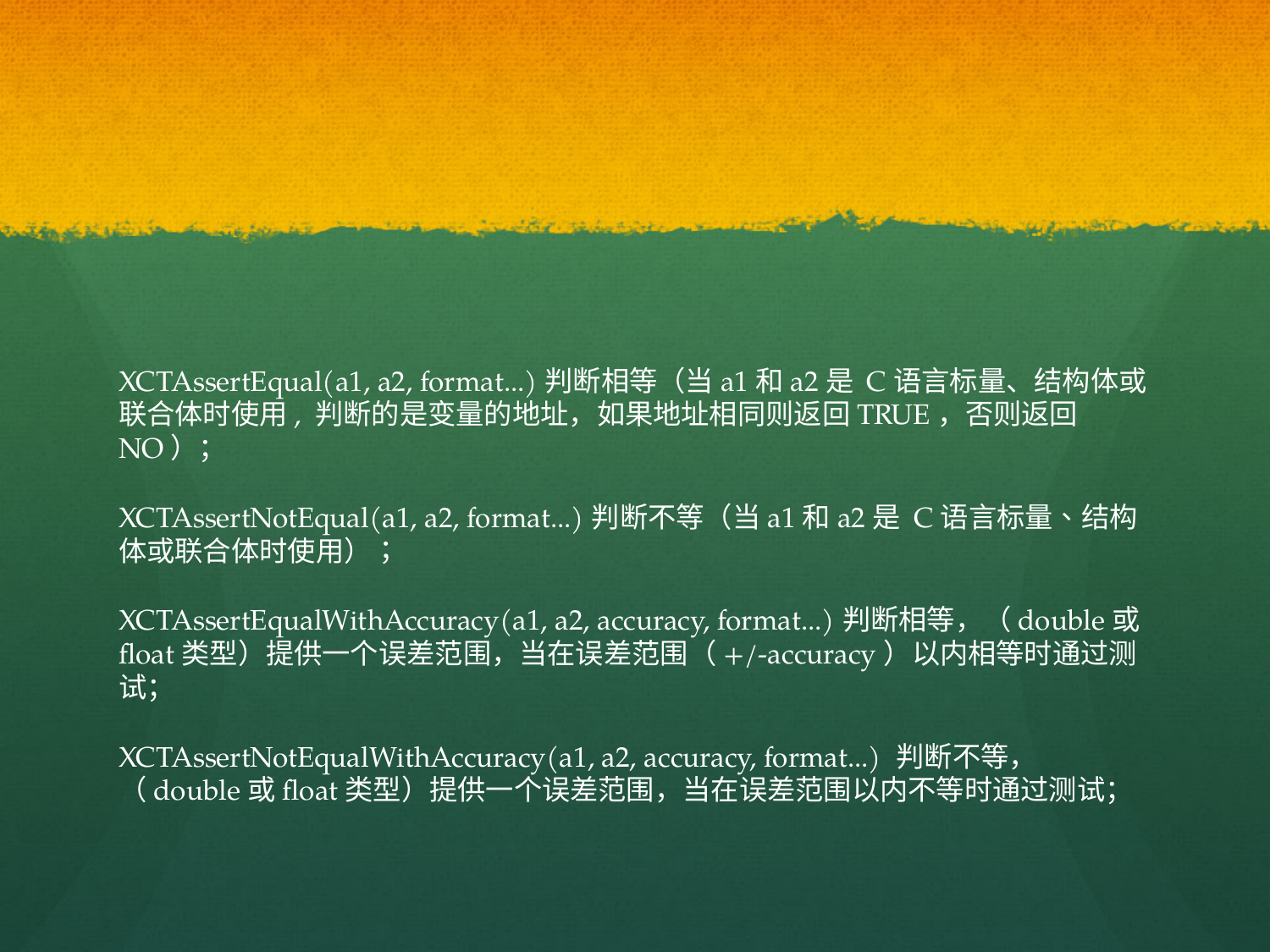

#

XCTAssertEqual(a1, a2, format...)判断相等（当a1和a2是 C语言标量、结构体或联合体时使用, 判断的是变量的地址，如果地址相同则返回TRUE，否则返回NO）；
XCTAssertNotEqual(a1, a2, format...)判断不等（当a1和a2是 C语言标量、结构体或联合体时使用）；
XCTAssertEqualWithAccuracy(a1, a2, accuracy, format...)判断相等，（double或float类型）提供一个误差范围，当在误差范围（+/-accuracy）以内相等时通过测试；
XCTAssertNotEqualWithAccuracy(a1, a2, accuracy, format...) 判断不等，（double或float类型）提供一个误差范围，当在误差范围以内不等时通过测试；